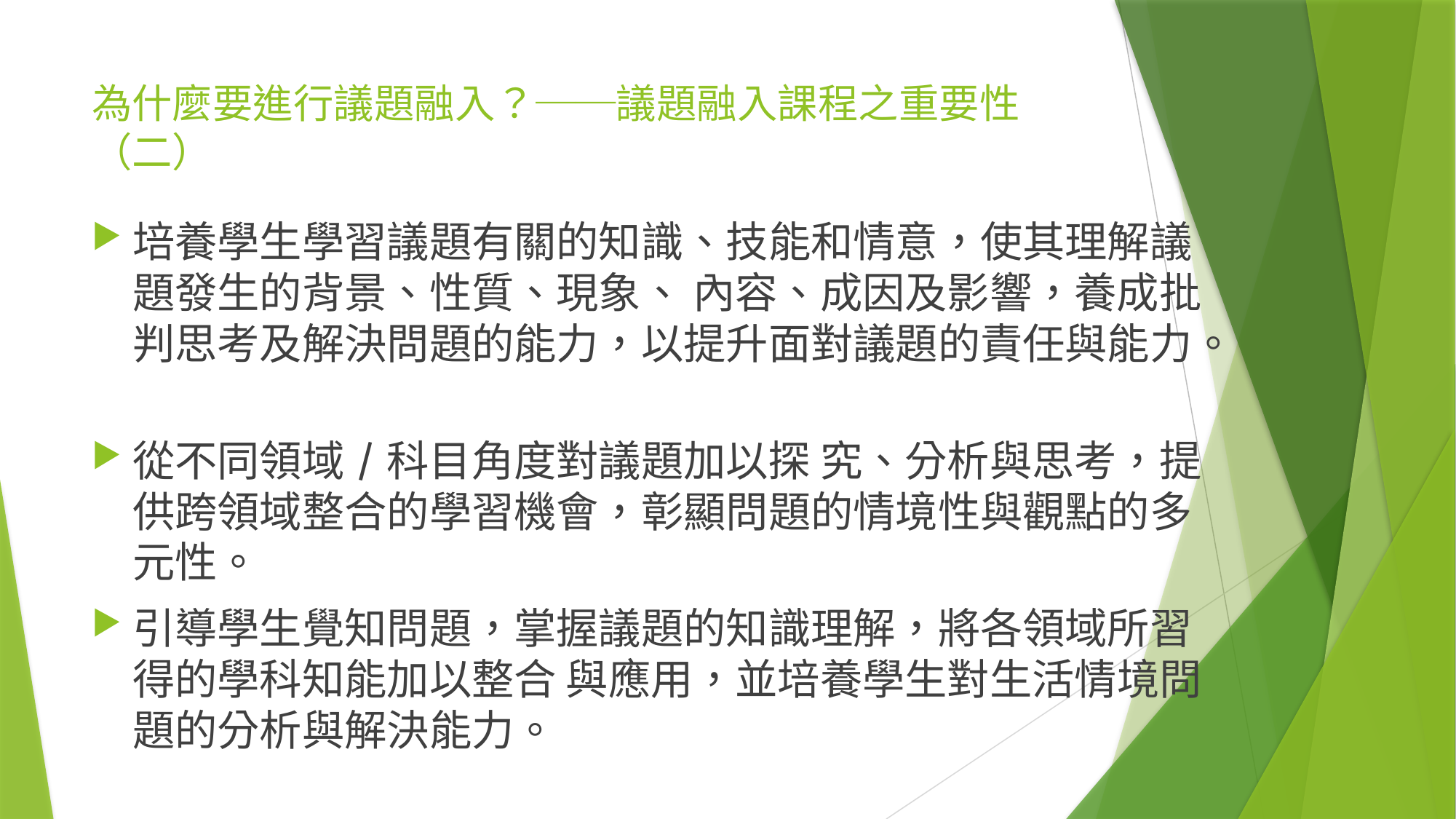

# 為什麼要進行議題融入？──議題融入課程之重要性（二）
培養學生學習議題有關的知識、技能和情意，使其理解議題發生的背景、性質、現象、 內容、成因及影響，養成批判思考及解決問題的能力，以提升面對議題的責任與能力。
從不同領域/科目角度對議題加以探 究、分析與思考，提供跨領域整合的學習機會，彰顯問題的情境性與觀點的多元性。
引導學生覺知問題，掌握議題的知識理解，將各領域所習得的學科知能加以整合 與應用，並培養學生對生活情境問題的分析與解決能力。